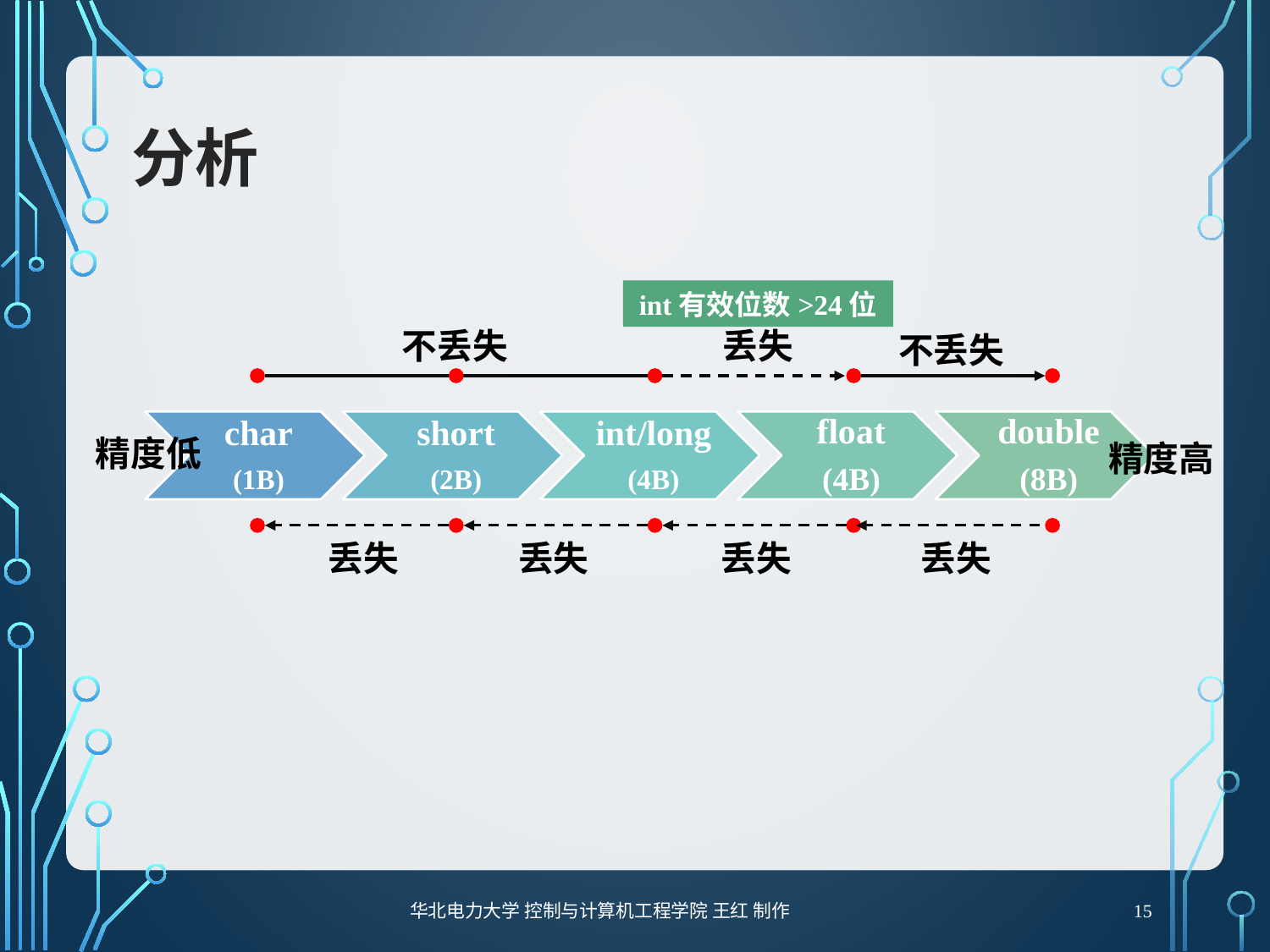

# 分析
int有效位数>24位
不丢失
丢失
不丢失
char
(1B)
short
(2B)
int/long
(4B)
float
(4B)
double
(8B)

精度低
精度高

丢失
丢失
丢失
丢失
15
华北电力大学 控制与计算机工程学院 王红 制作